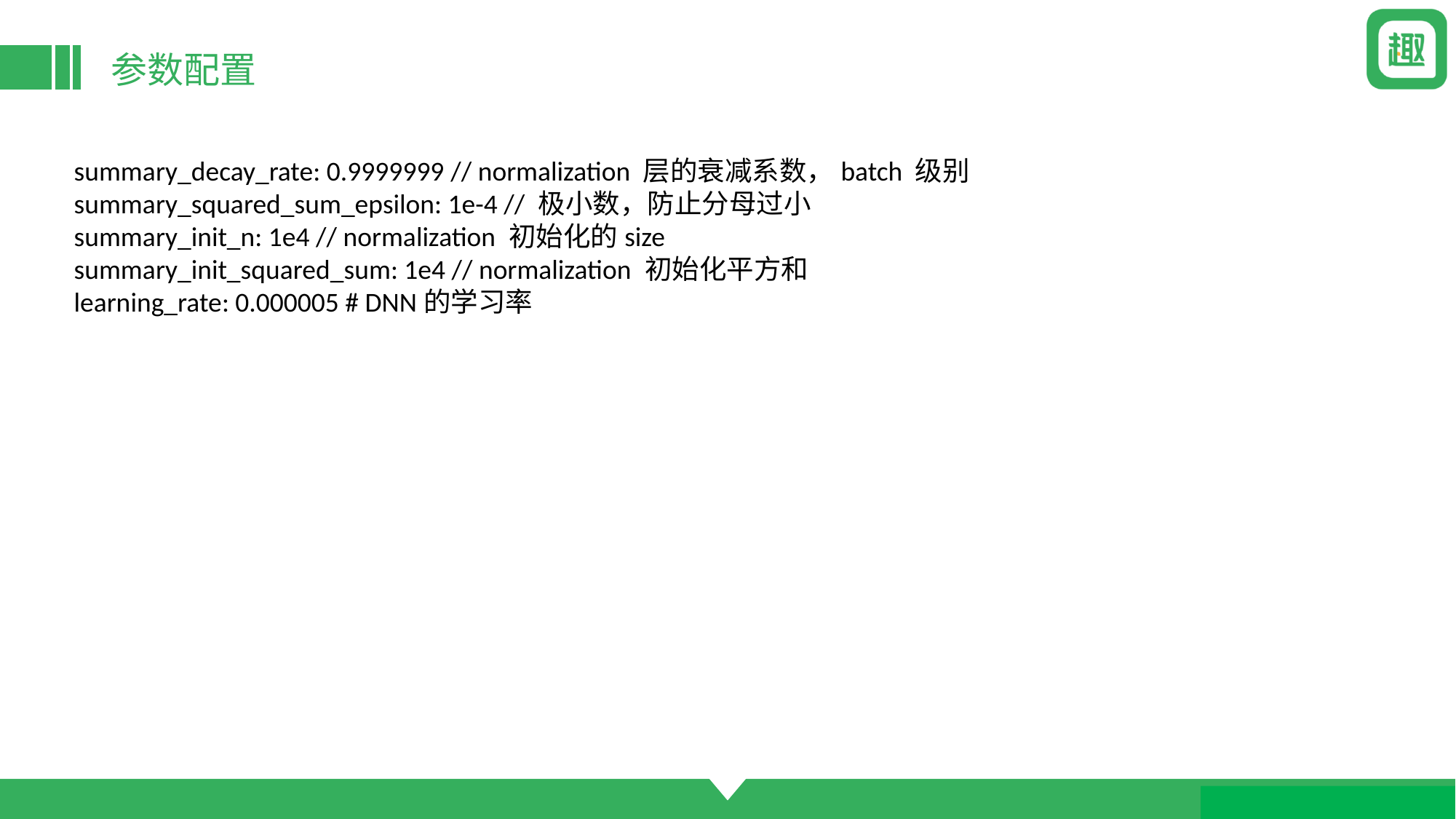

# 参数配置
summary_decay_rate: 0.9999999 // normalization 层的衰减系数，batch 级别
summary_squared_sum_epsilon: 1e-4 // 极小数，防止分母过小
summary_init_n: 1e4 // normalization 初始化的size
summary_init_squared_sum: 1e4 // normalization 初始化平方和
learning_rate: 0.000005 # DNN的学习率